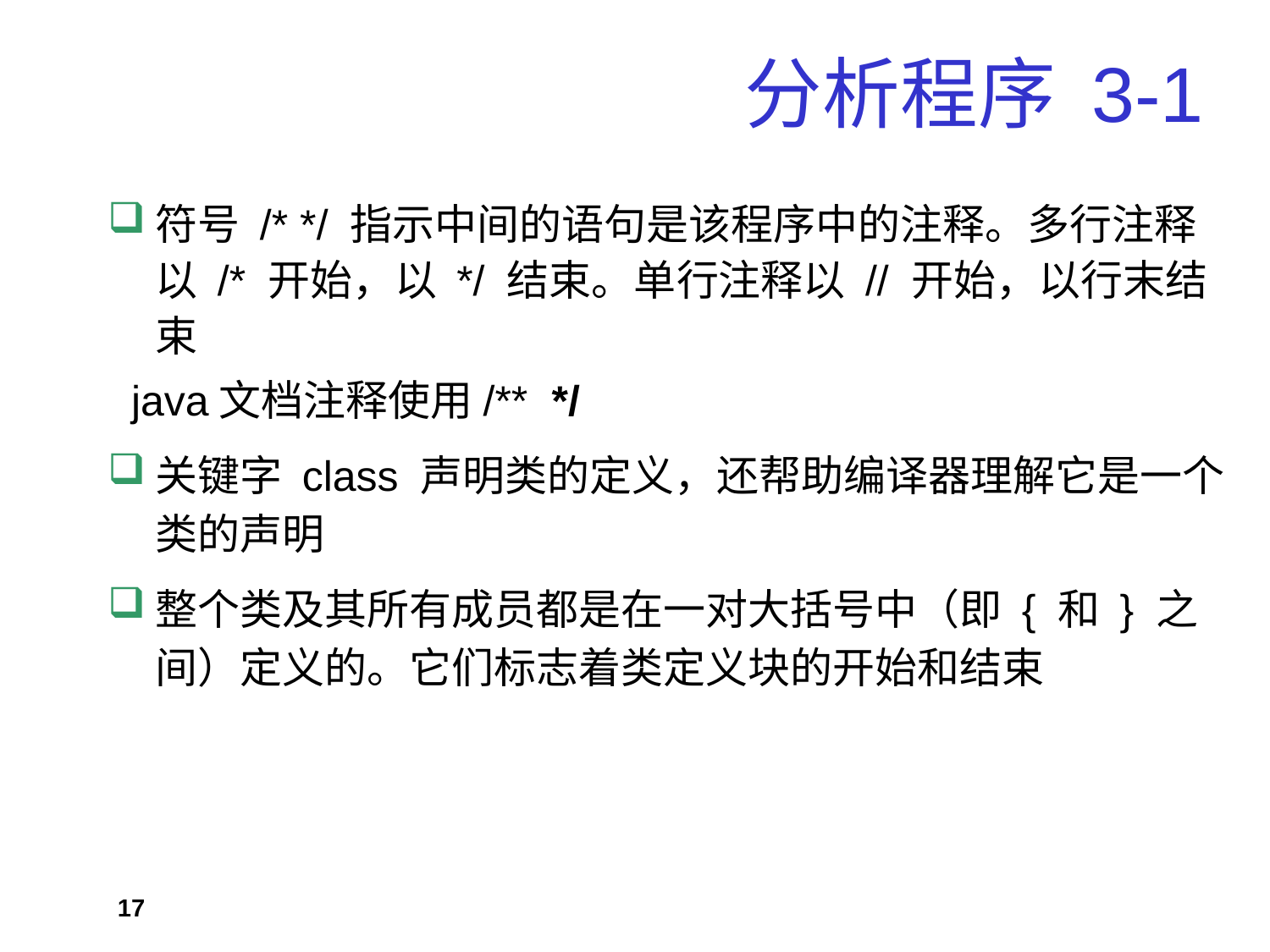

# 分析程序 3-1
符号 /* */ 指示中间的语句是该程序中的注释。多行注释以 /* 开始，以 */ 结束。单行注释以 // 开始，以行末结束
  java文档注释使用/**  */
关键字 class 声明类的定义，还帮助编译器理解它是一个类的声明
整个类及其所有成员都是在一对大括号中（即 { 和 } 之间）定义的。它们标志着类定义块的开始和结束

17